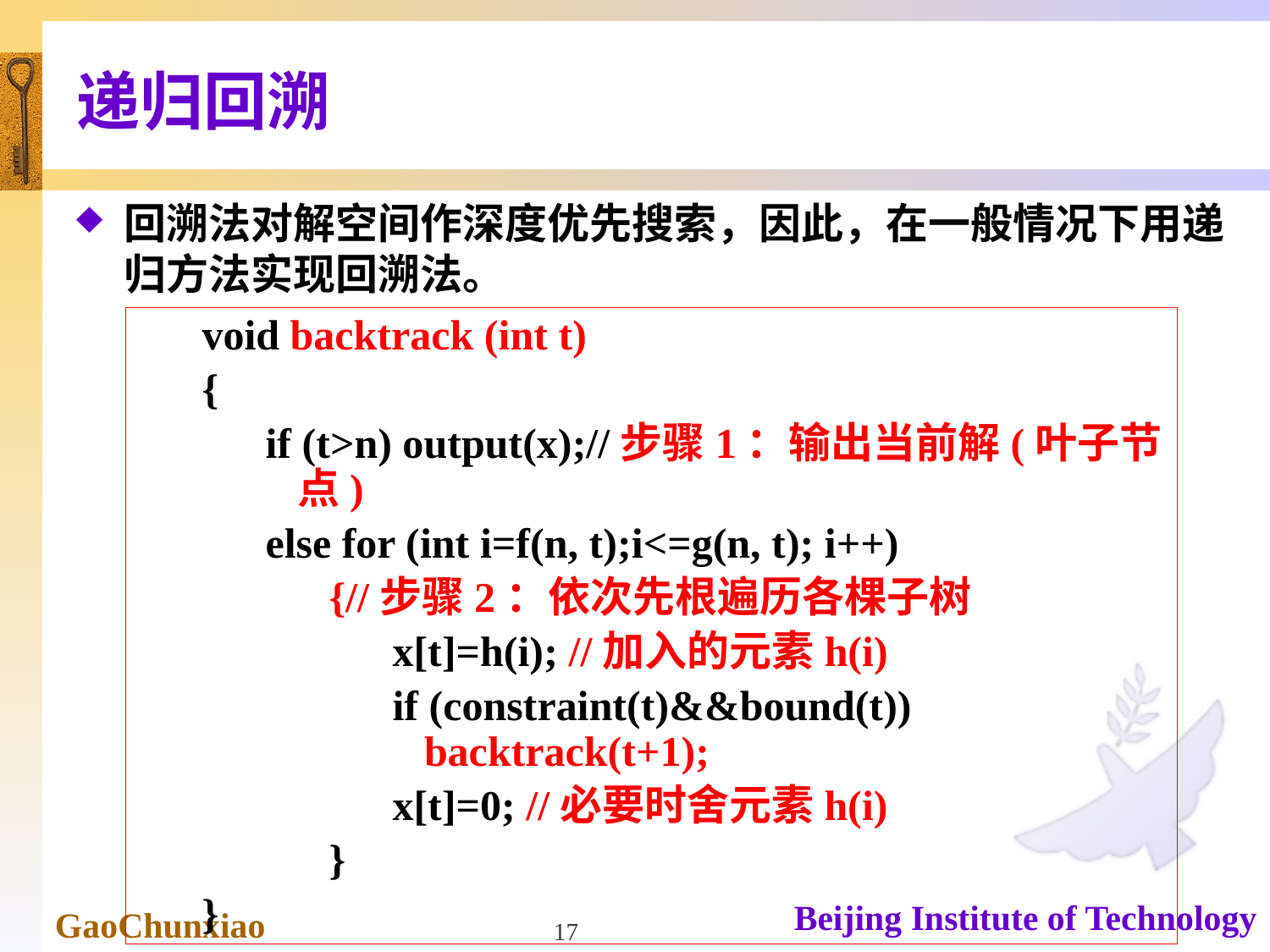

# 递归回溯
回溯法对解空间作深度优先搜索，因此，在一般情况下用递归方法实现回溯法。

void backtrack (int t)
{
if (t>n) output(x);//步骤1：输出当前解(叶子节点)
else for (int i=f(n, t);i<=g(n, t); i++)
{//步骤2：依次先根遍历各棵子树
x[t]=h(i); //加入的元素h(i)
if (constraint(t)&&bound(t)) 	backtrack(t+1);
x[t]=0; //必要时舍元素h(i)
}
}
17